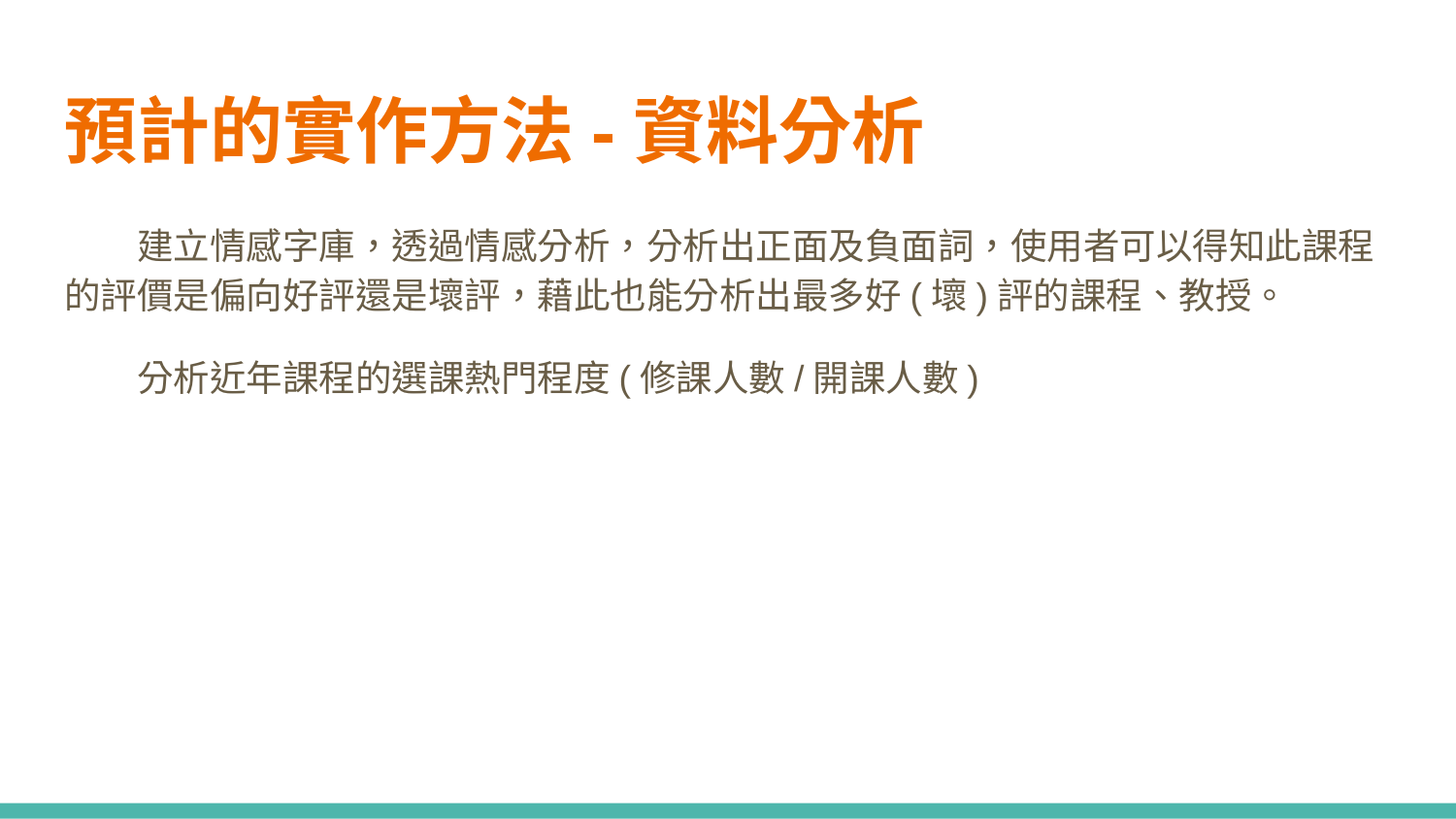

# 預計的實作方法-資料分析
建立情感字庫，透過情感分析，分析出正面及負面詞，使用者可以得知此課程的評價是偏向好評還是壞評，藉此也能分析出最多好(壞)評的課程、教授。
分析近年課程的選課熱門程度(修課人數/開課人數)